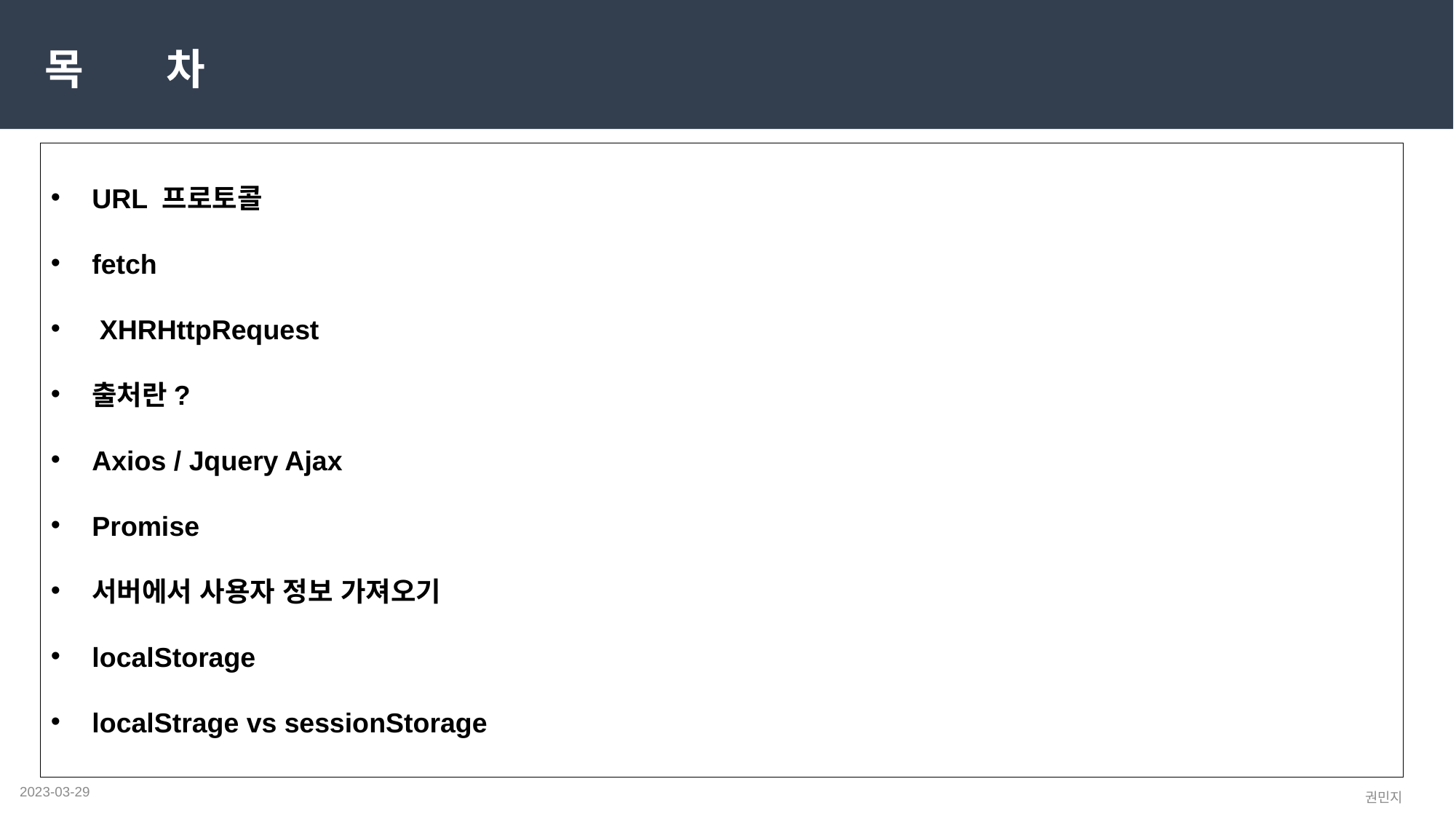

목       차
URL 프로토콜
fetch
 XHRHttpRequest
출처란?
Axios / Jquery Ajax
Promise
서버에서 사용자 정보 가져오기
localStorage
localStrage vs sessionStorage
2023-03-29
권민지